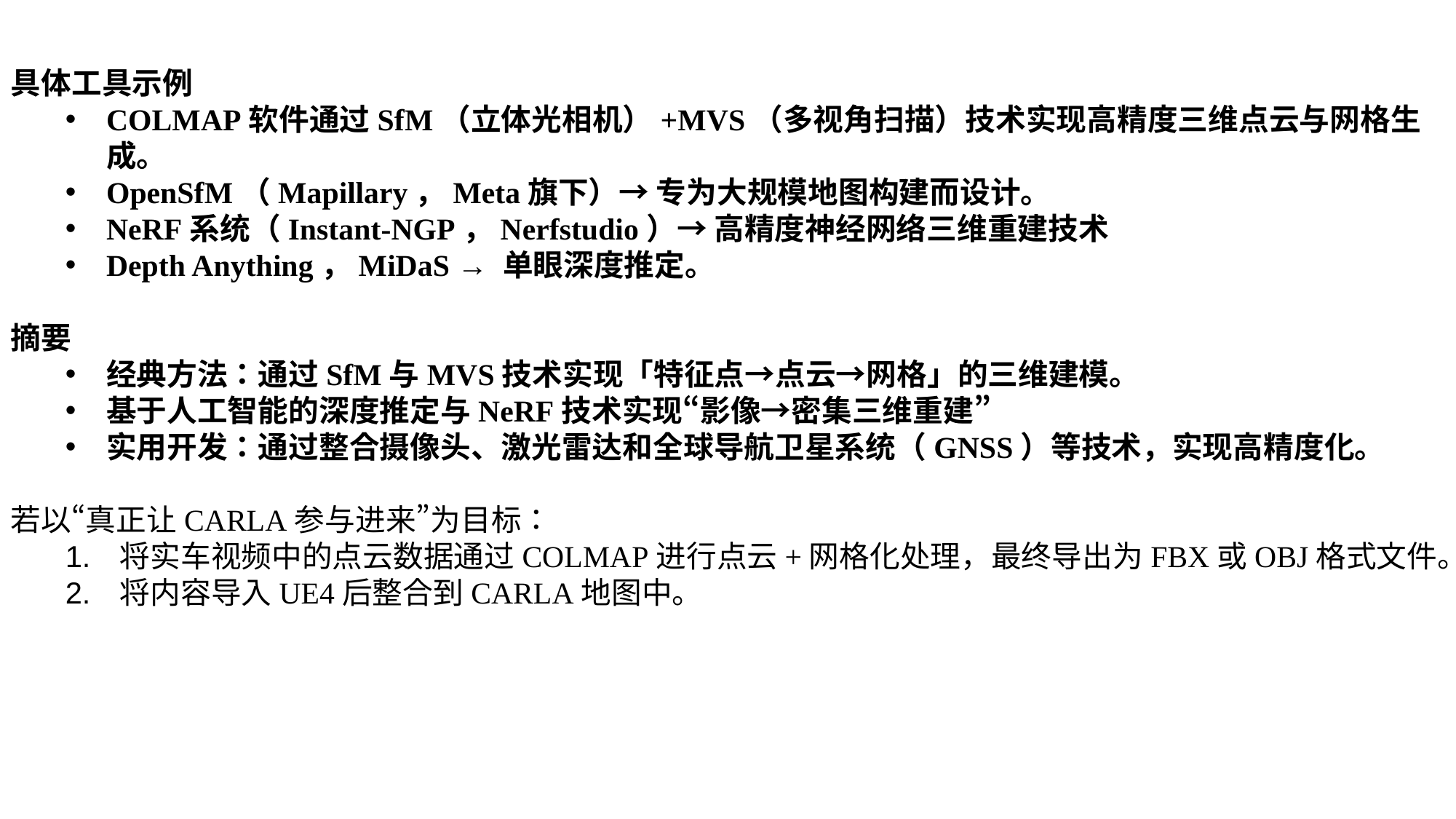

具体工具示例
COLMAP软件通过SfM（立体光相机）+MVS（多视角扫描）技术实现高精度三维点云与网格生成。
OpenSfM（Mapillary，Meta旗下）→ 专为大规模地图构建而设计。
NeRF系统（Instant-NGP，Nerfstudio）→ 高精度神经网络三维重建技术
Depth Anything，MiDaS → 单眼深度推定。

摘要
经典方法：通过SfM与MVS技术实现「特征点→点云→网格」的三维建模。
基于人工智能的深度推定与NeRF技术实现“影像→密集三维重建”
实用开发：通过整合摄像头、激光雷达和全球导航卫星系统（GNSS）等技术，实现高精度化。

若以“真正让CARLA参与进来”为目标：
将实车视频中的点云数据通过COLMAP进行点云+网格化处理，最终导出为FBX或OBJ格式文件。
将内容导入UE4后整合到CARLA地图中。